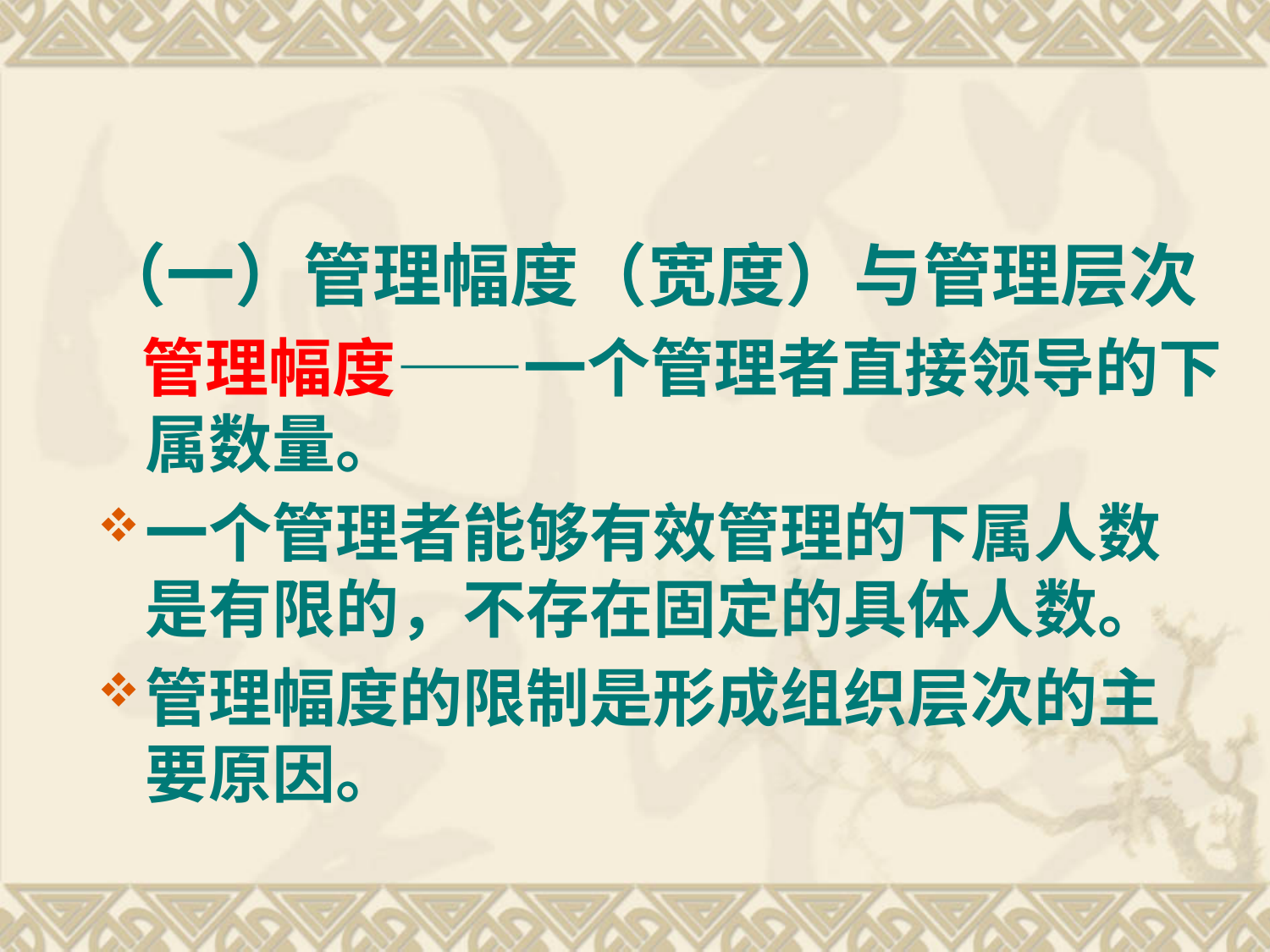

#
（一）管理幅度（宽度）与管理层次
  管理幅度——一个管理者直接领导的下属数量。
一个管理者能够有效管理的下属人数是有限的，不存在固定的具体人数。
管理幅度的限制是形成组织层次的主要原因。